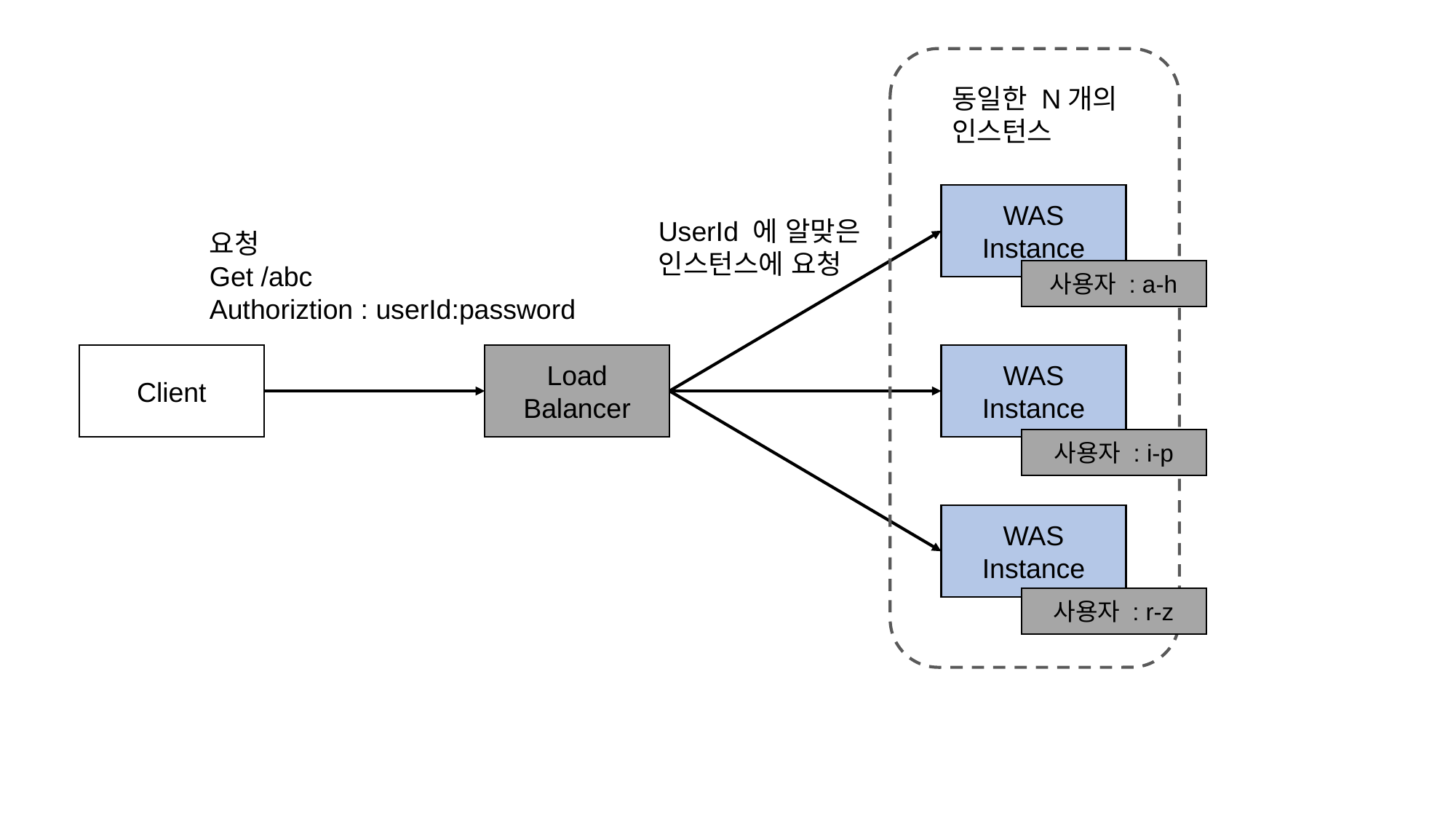

동일한 N개의
인스턴스
WAS
Instance
UserId 에 알맞은
인스턴스에 요청
요청
Get /abc
Authoriztion : userId:password
사용자 : a-h
Client
Load Balancer
WAS
Instance
사용자 : i-p
WAS
Instance
사용자 : r-z